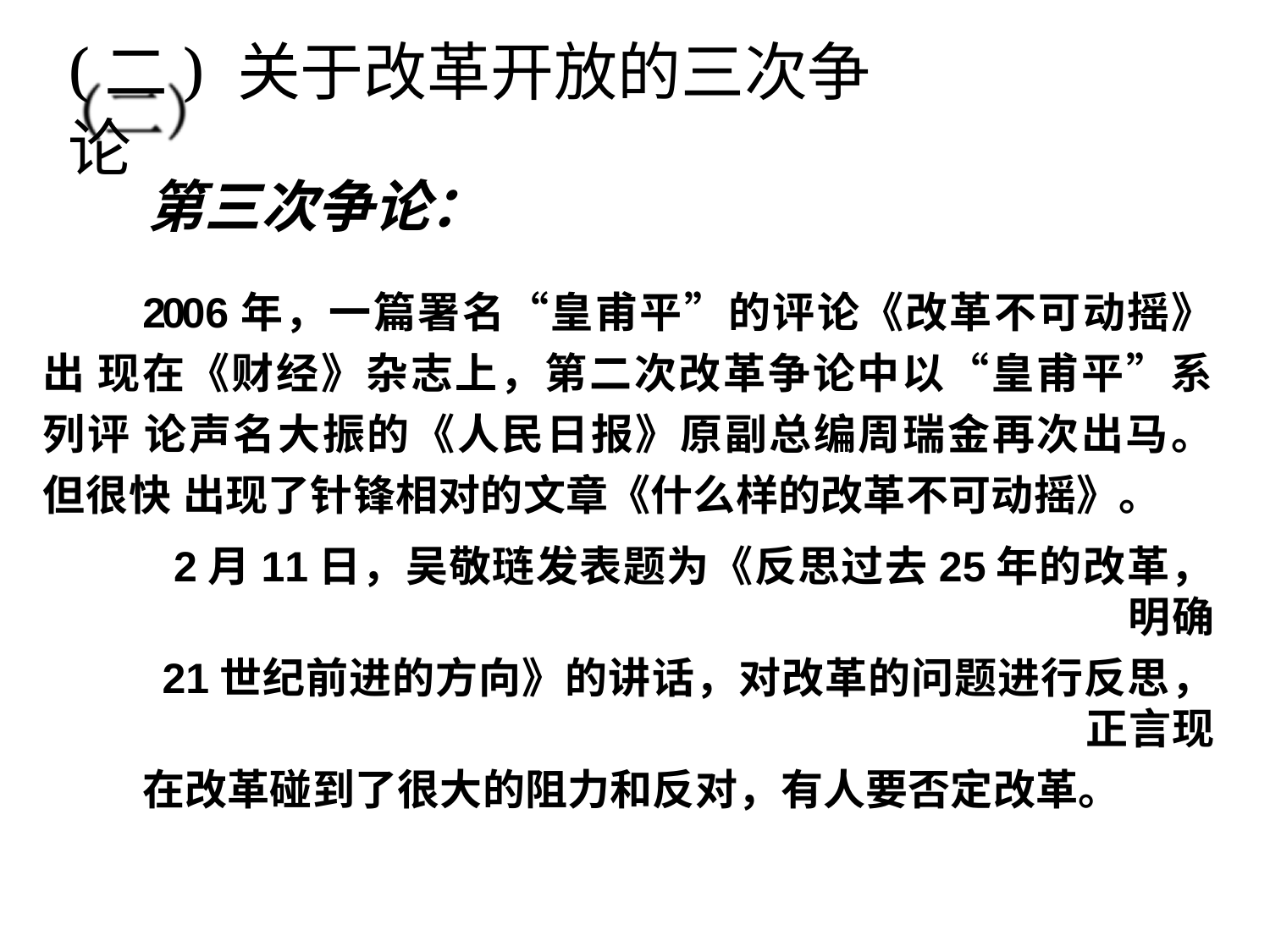

# (二) 关于改革开放的三次争论
第三次争论：
2006年，一篇署名“皇甫平”的评论《改革不可动摇》出 现在《财经》杂志上，第二次改革争论中以“皇甫平”系列评 论声名大振的《人民日报》原副总编周瑞金再次出马。但很快 出现了针锋相对的文章《什么样的改革不可动摇》。
2月11日，吴敬琏发表题为《反思过去25年的改革，明确
21世纪前进的方向》的讲话，对改革的问题进行反思，正言现
在改革碰到了很大的阻力和反对，有人要否定改革。